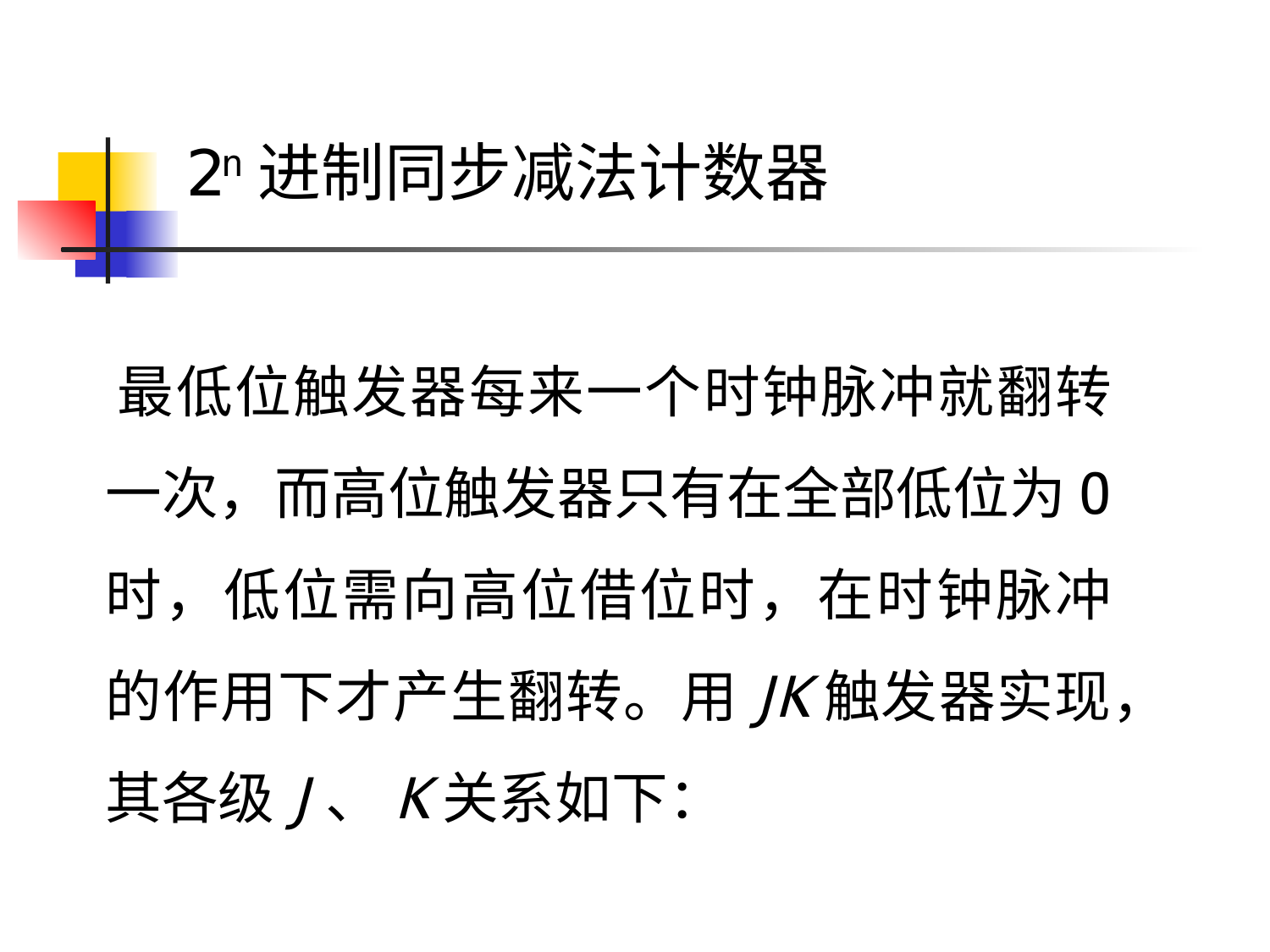

2n进制同步减法计数器
   最低位触发器每来一个时钟脉冲就翻转一次，而高位触发器只有在全部低位为0时，低位需向高位借位时，在时钟脉冲的作用下才产生翻转。用JK触发器实现，其各级J、K关系如下：